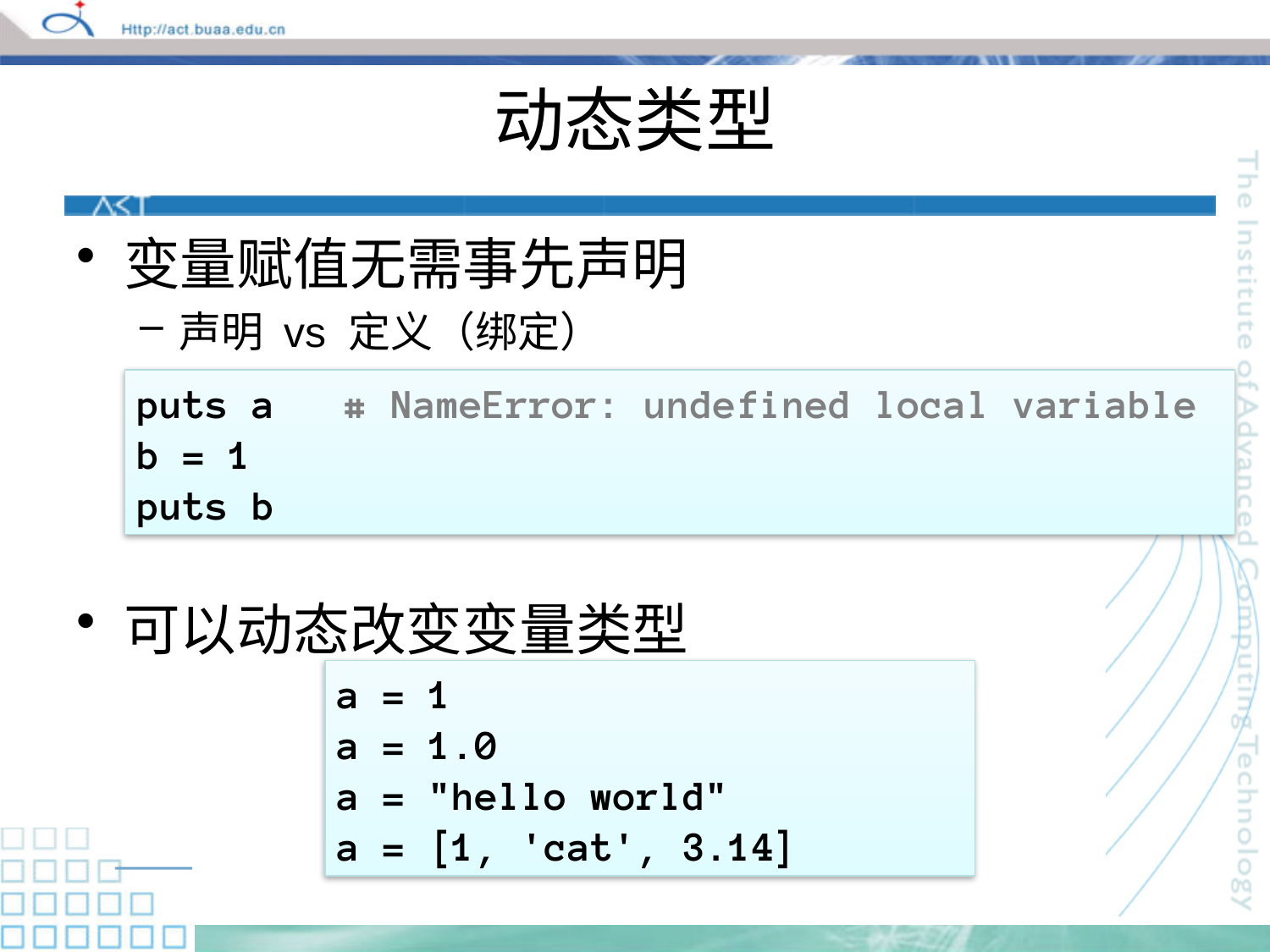

# 动态类型
变量赋值无需事先声明
声明 vs 定义（绑定）

可以动态改变变量类型
puts a   # NameError: undefined local variable
b = 1
puts b
a = 1
a = 1.0
a = "hello world"
a = [1, 'cat', 3.14]